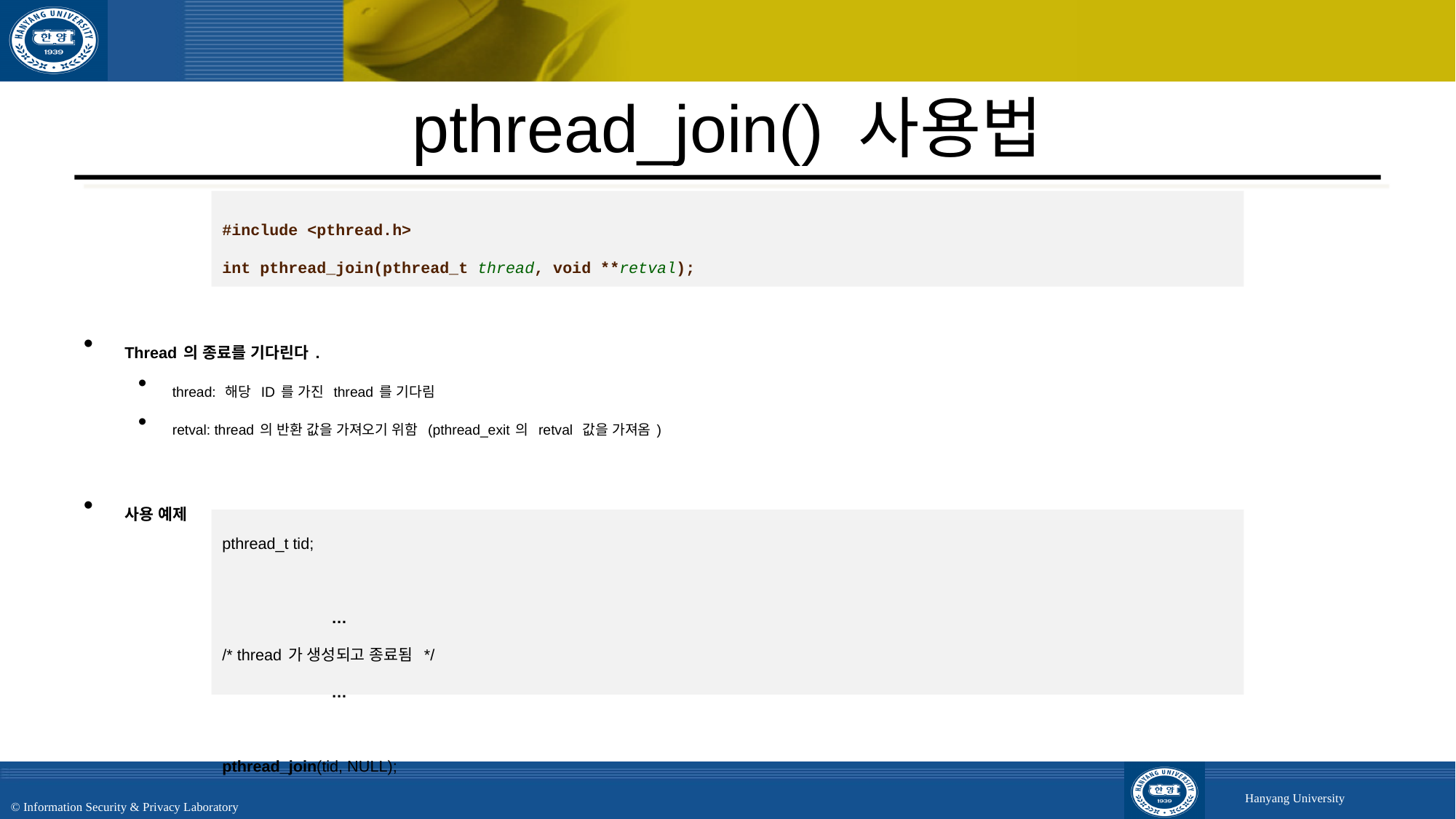

# pthread_join() 사용법

Thread의 종료를 기다린다.
thread: 해당 ID를 가진 thread를 기다림
retval: thread의 반환 값을 가져오기 위함 (pthread_exit의 retval 값을 가져옴)

사용 예제
#include <pthread.h>
int pthread_join(pthread_t thread, void **retval);
pthread_t tid;

	…
/* thread가 생성되고 종료됨 */
	…

pthread_join(tid, NULL);